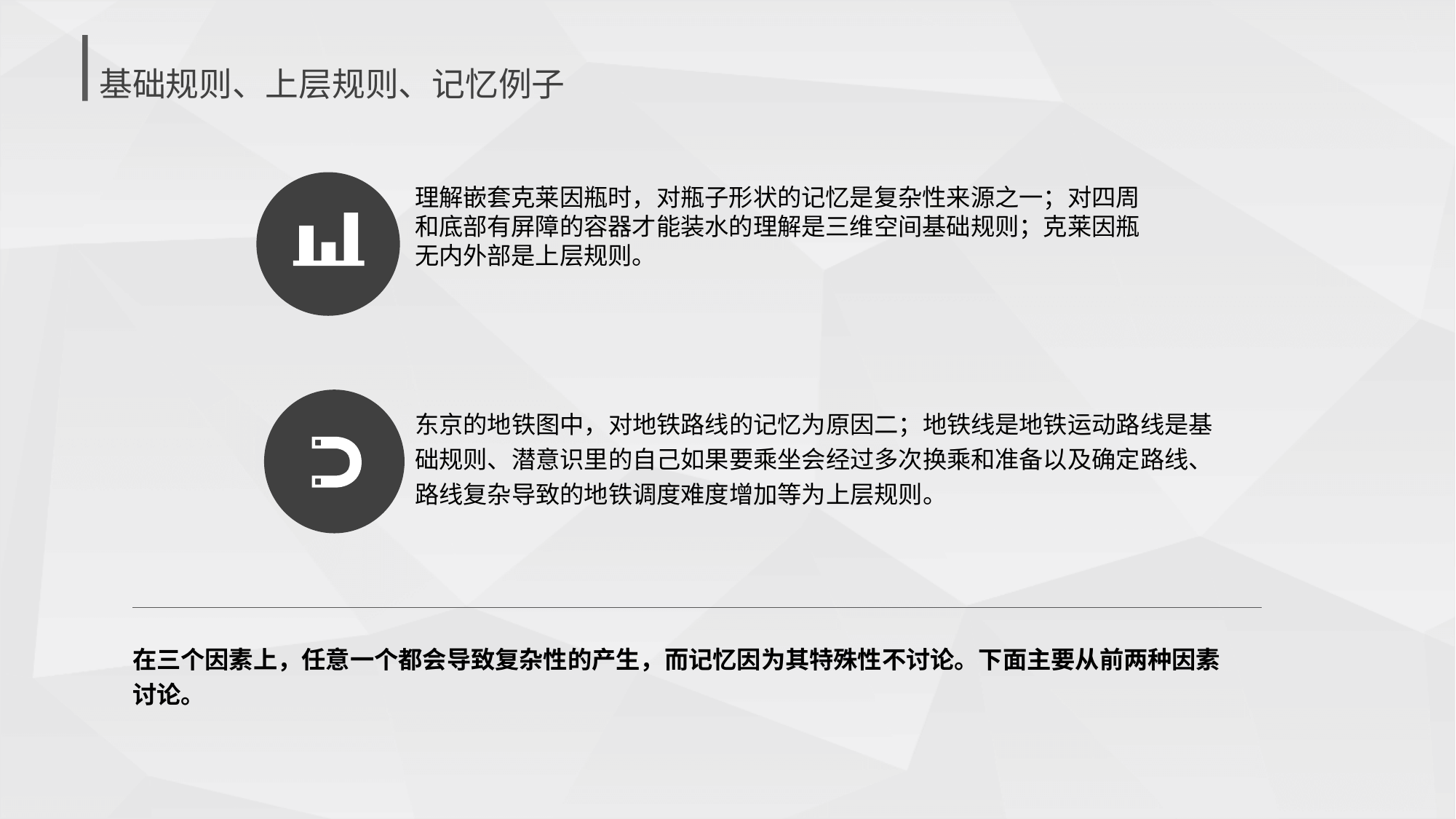

基础规则、上层规则、记忆例子

理解嵌套克莱因瓶时，对瓶子形状的记忆是复杂性来源之一；对四周和底部有屏障的容器才能装水的理解是三维空间基础规则；克莱因瓶无内外部是上层规则。

东京的地铁图中，对地铁路线的记忆为原因二；地铁线是地铁运动路线是基础规则、潜意识里的自己如果要乘坐会经过多次换乘和准备以及确定路线、路线复杂导致的地铁调度难度增加等为上层规则。
在三个因素上，任意一个都会导致复杂性的产生，而记忆因为其特殊性不讨论。下面主要从前两种因素讨论。